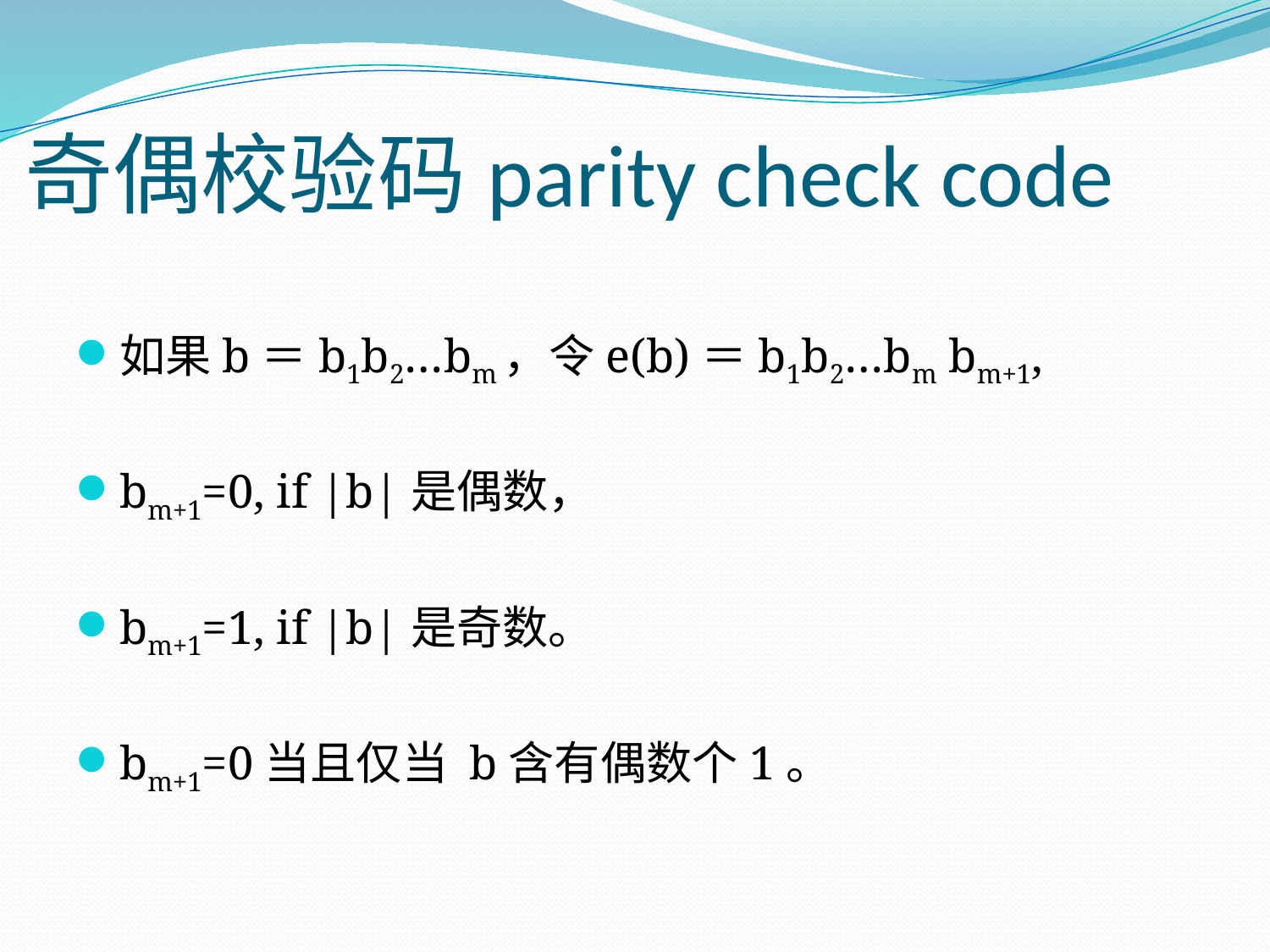

# 奇偶校验码parity check code

如果b＝b1b2…bm，令e(b)＝b1b2…bm bm+1,

bm+1=0, if |b|是偶数，

bm+1=1, if |b|是奇数。

bm+1=0当且仅当 b含有偶数个1。